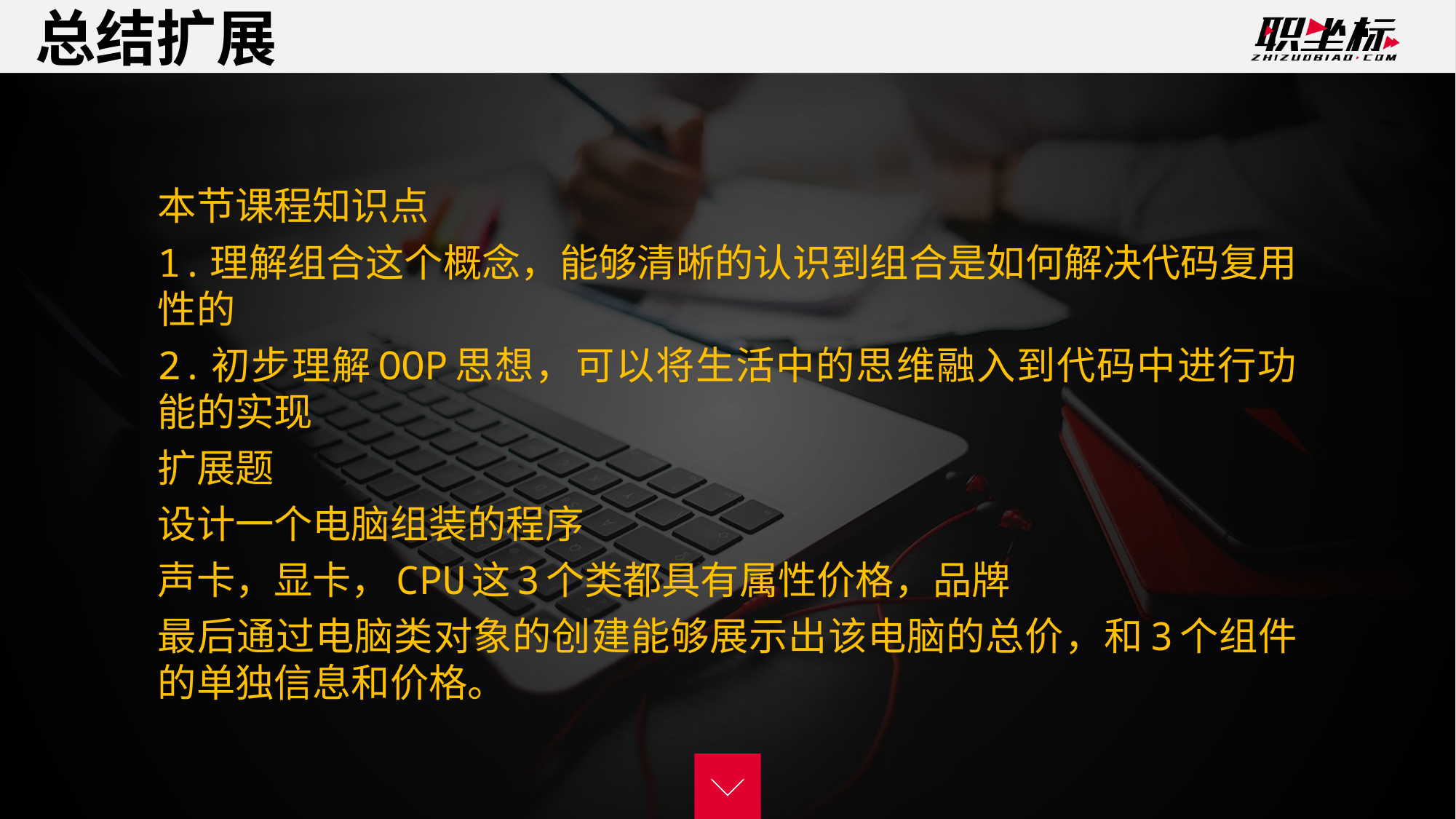

总结扩展

本节课程知识点
1.理解组合这个概念，能够清晰的认识到组合是如何解决代码复用性的
2.初步理解OOP思想，可以将生活中的思维融入到代码中进行功能的实现
扩展题
设计一个电脑组装的程序
声卡，显卡，CPU这3个类都具有属性价格，品牌
最后通过电脑类对象的创建能够展示出该电脑的总价，和3个组件的单独信息和价格。